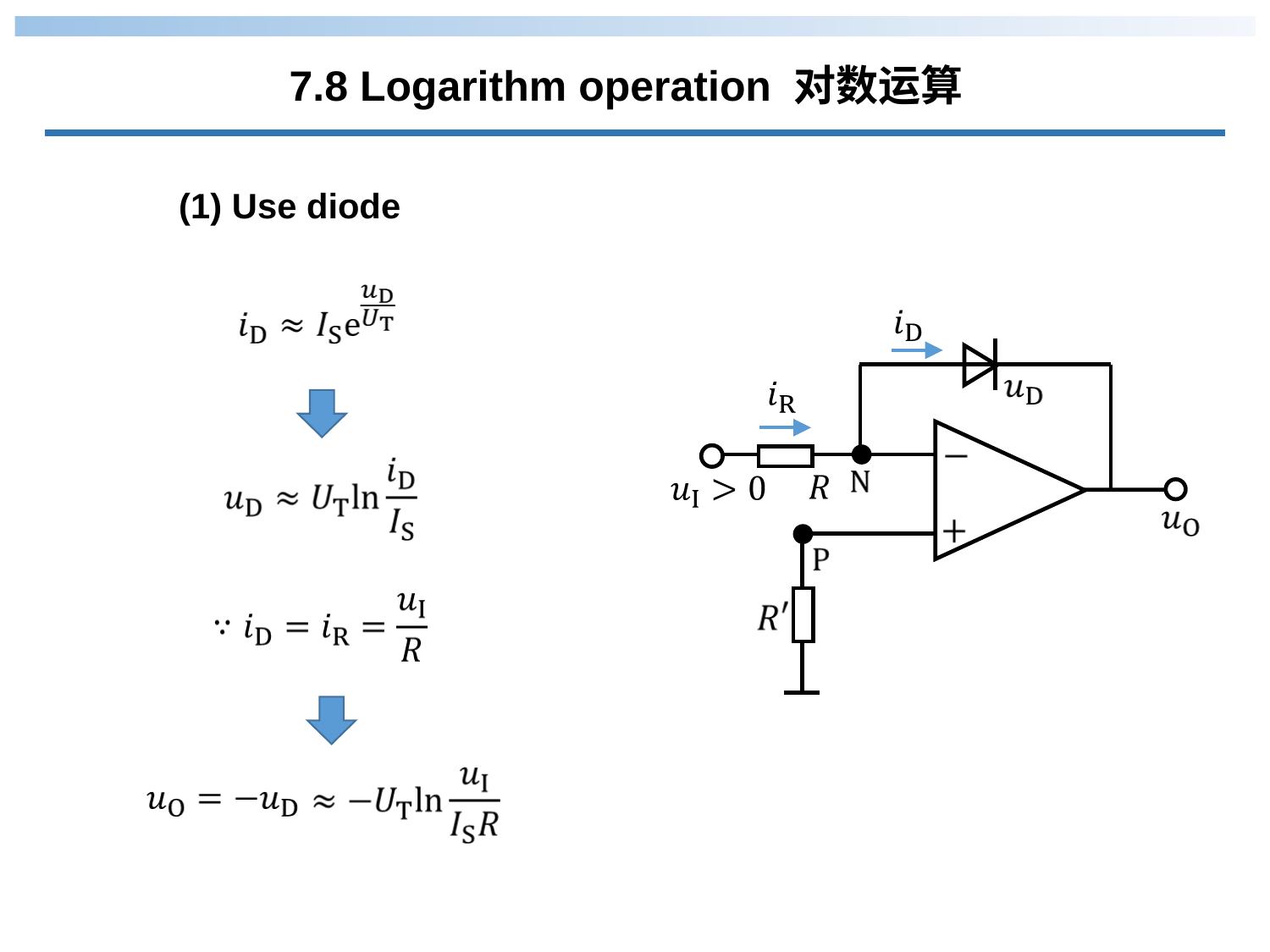

7.8 Logarithm operation 对数运算

(1) Use diode